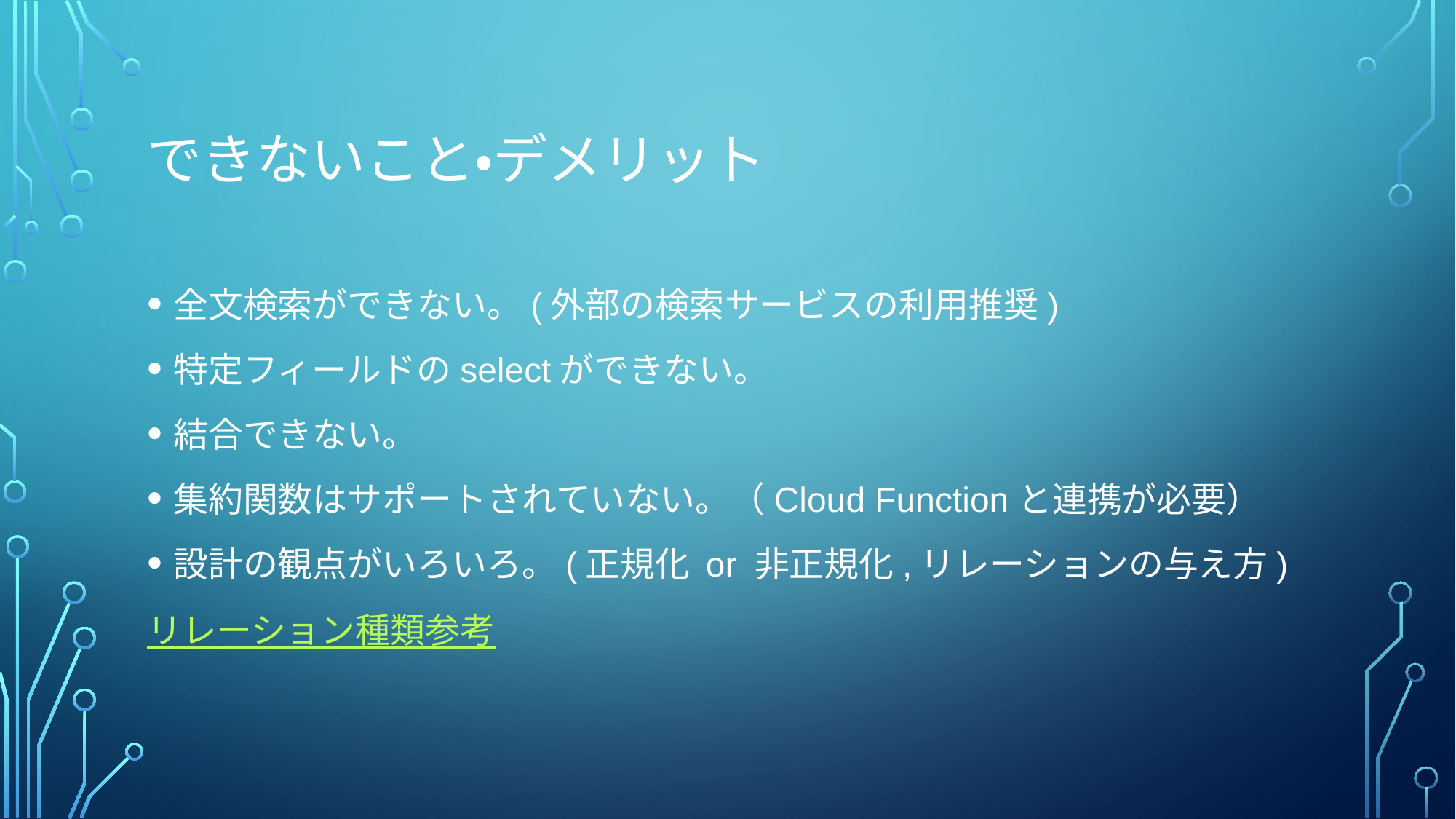

# できないこと・デメリット
全文検索ができない。(外部の検索サービスの利用推奨)
特定フィールドのselectができない。
結合できない。
集約関数はサポートされていない。（Cloud Functionと連携が必要）
設計の観点がいろいろ。(正規化 or 非正規化,リレーションの与え方)
リレーション種類参考